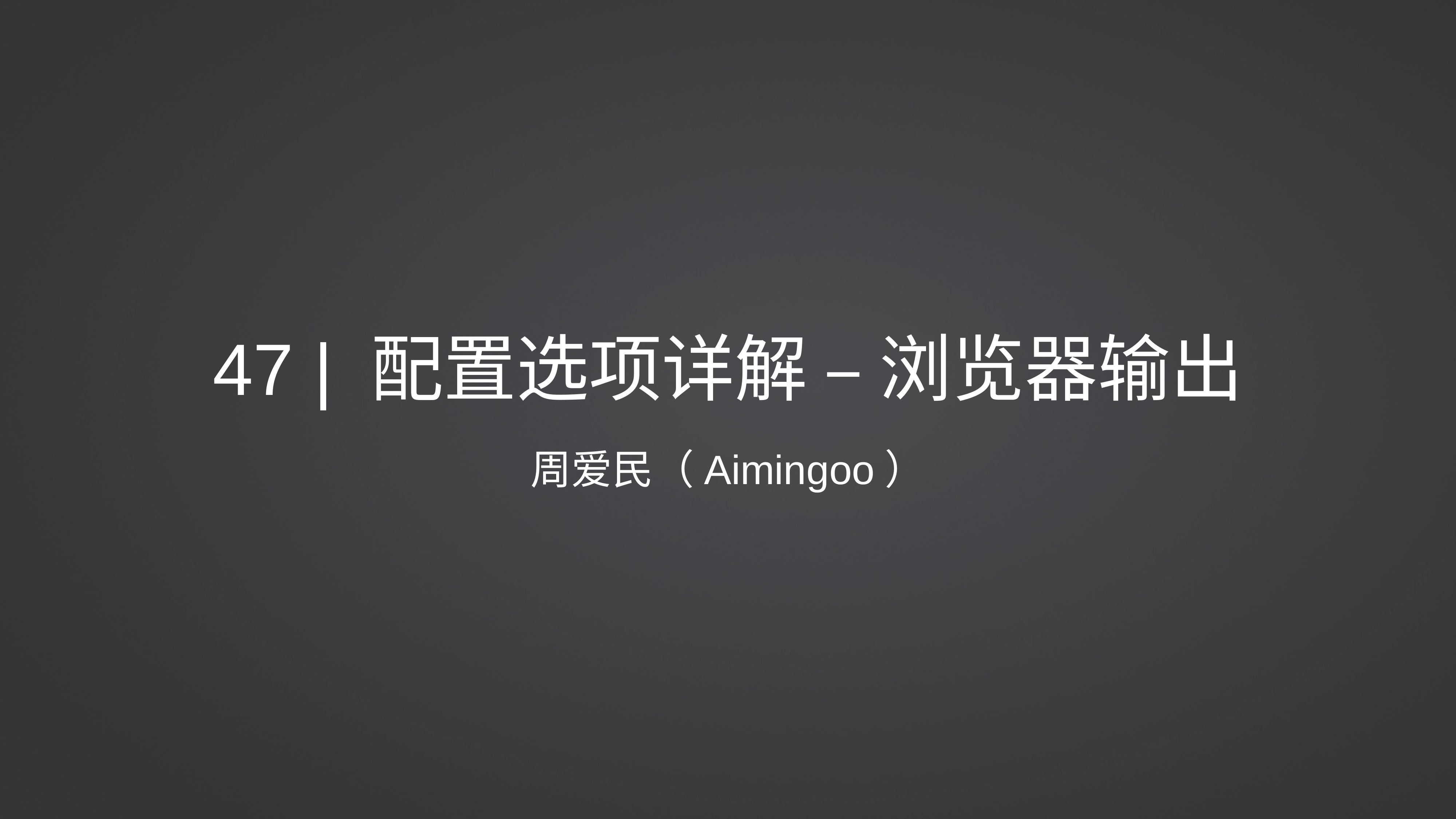

# 47 | 配置选项详解 – 浏览器输出
周爱民（Aimingoo）